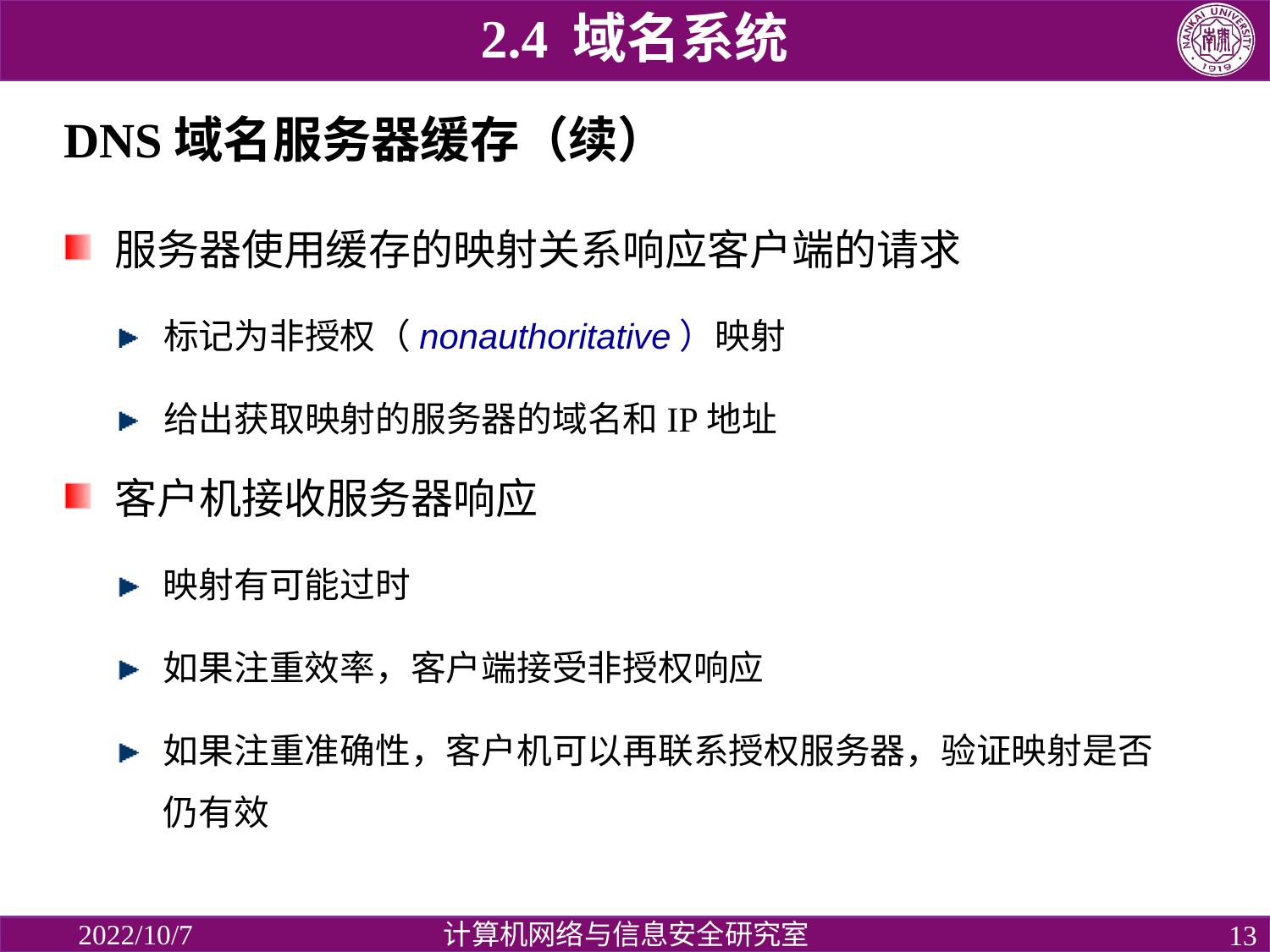

2.4 域名系统
# DNS域名服务器缓存（续）
服务器使用缓存的映射关系响应客户端的请求
标记为非授权（nonauthoritative）映射
给出获取映射的服务器的域名和IP地址
客户机接收服务器响应
映射有可能过时
如果注重效率，客户端接受非授权响应
如果注重准确性，客户机可以再联系授权服务器，验证映射是否仍有效